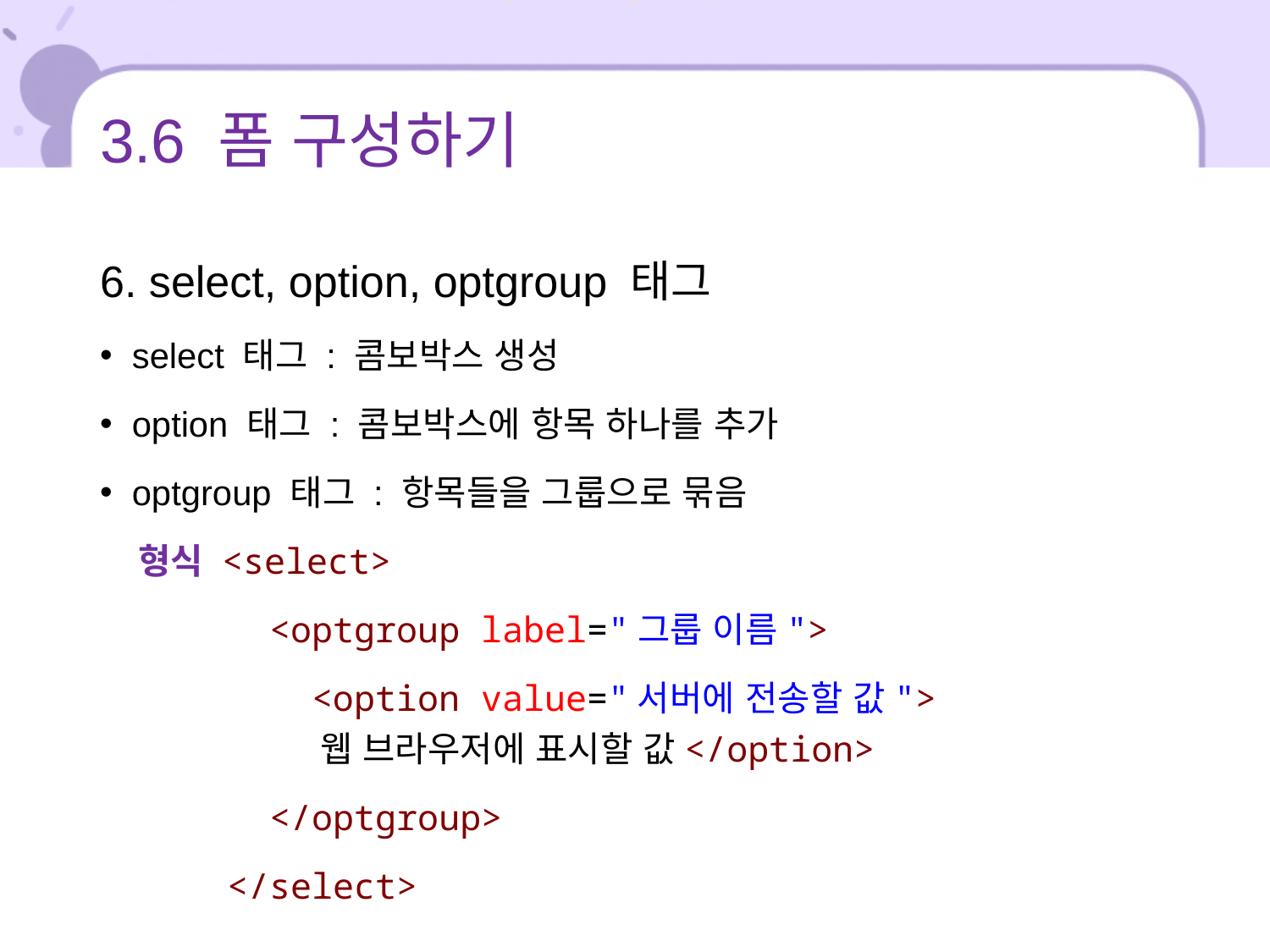

# 3.6 폼 구성하기
6. select, option, optgroup 태그
select 태그 : 콤보박스 생성
option 태그 : 콤보박스에 항목 하나를 추가
optgroup 태그 : 항목들을 그룹으로 묶음
   형식 <select>
        <optgroup label="그룹 이름">
          <option value="서버에 전송할 값">
          웹 브라우저에 표시할 값</option>
        </optgroup>
      </select>